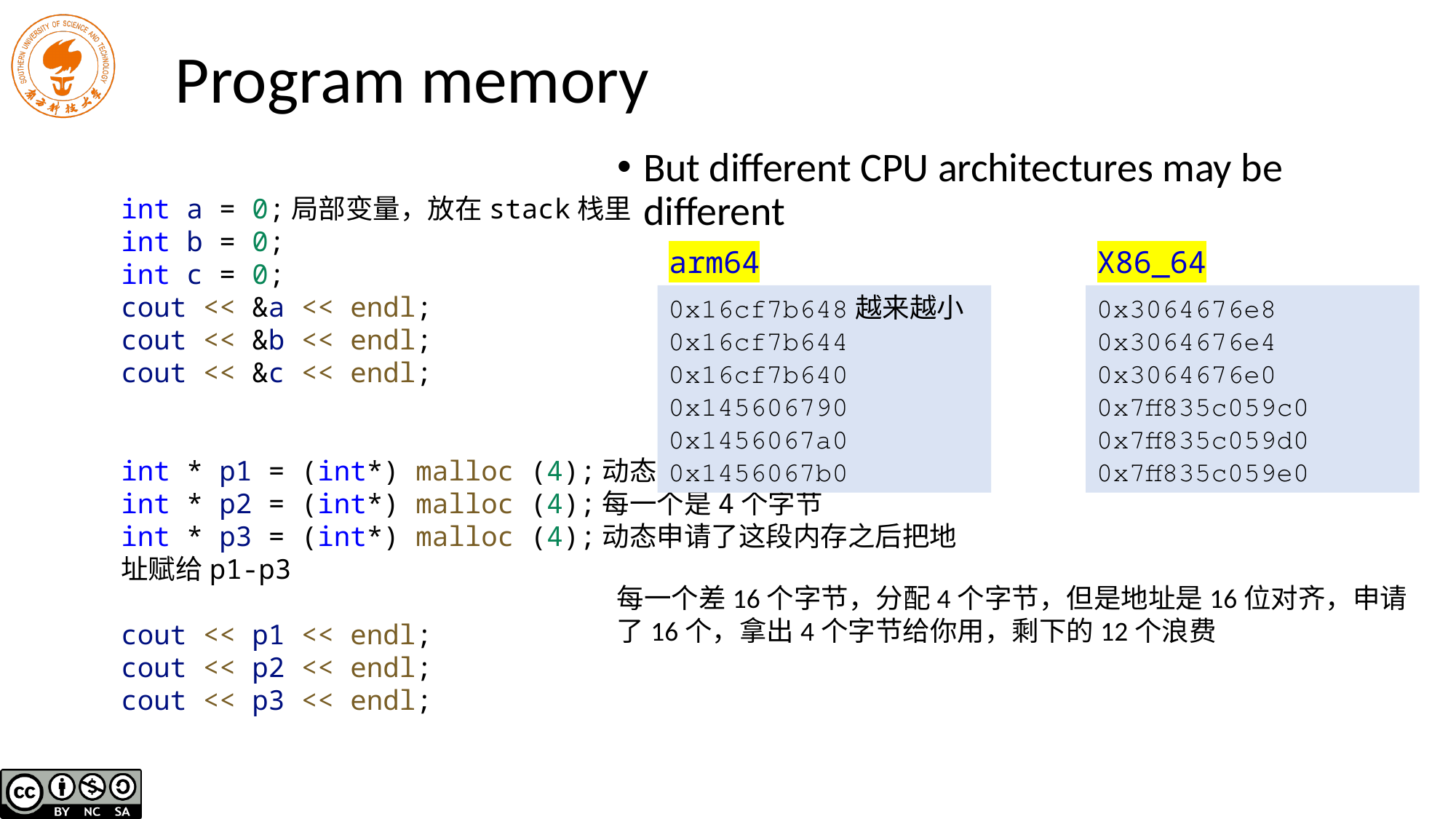

# Program memory
But different CPU architectures may be different
int a = 0;局部变量，放在stack栈里
int b = 0;
int c = 0;
cout << &a << endl;
cout << &b << endl;
cout << &c << endl;

int * p1 = (int*) malloc (4);动态申请三段内存
int * p2 = (int*) malloc (4);每一个是4个字节
int * p3 = (int*) malloc (4);动态申请了这段内存之后把地址赋给p1-p3
cout << p1 << endl;
cout << p2 << endl;
cout << p3 << endl;
arm64
X86_64
0x16cf7b648越来越小
0x16cf7b644
0x16cf7b640
0x145606790
0x1456067a0
0x1456067b0
0x3064676e8
0x3064676e4
0x3064676e0
0x7ff835c059c0
0x7ff835c059d0
0x7ff835c059e0
每一个差16个字节，分配4个字节，但是地址是16位对齐，申请了16个，拿出4个字节给你用，剩下的12个浪费